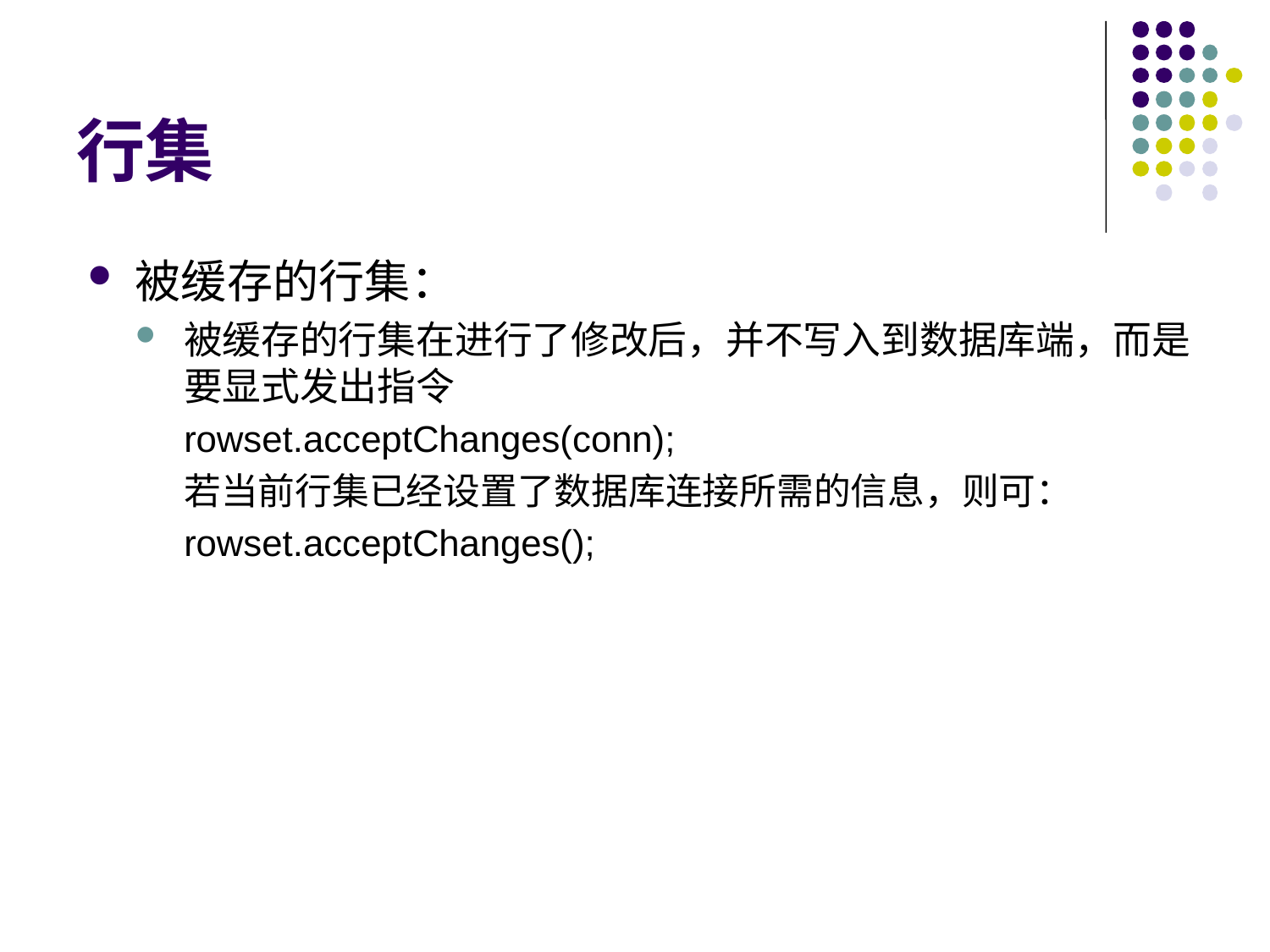

# 行集
被缓存的行集：
被缓存的行集在进行了修改后，并不写入到数据库端，而是要显式发出指令
rowset.acceptChanges(conn);
若当前行集已经设置了数据库连接所需的信息，则可：
rowset.acceptChanges();